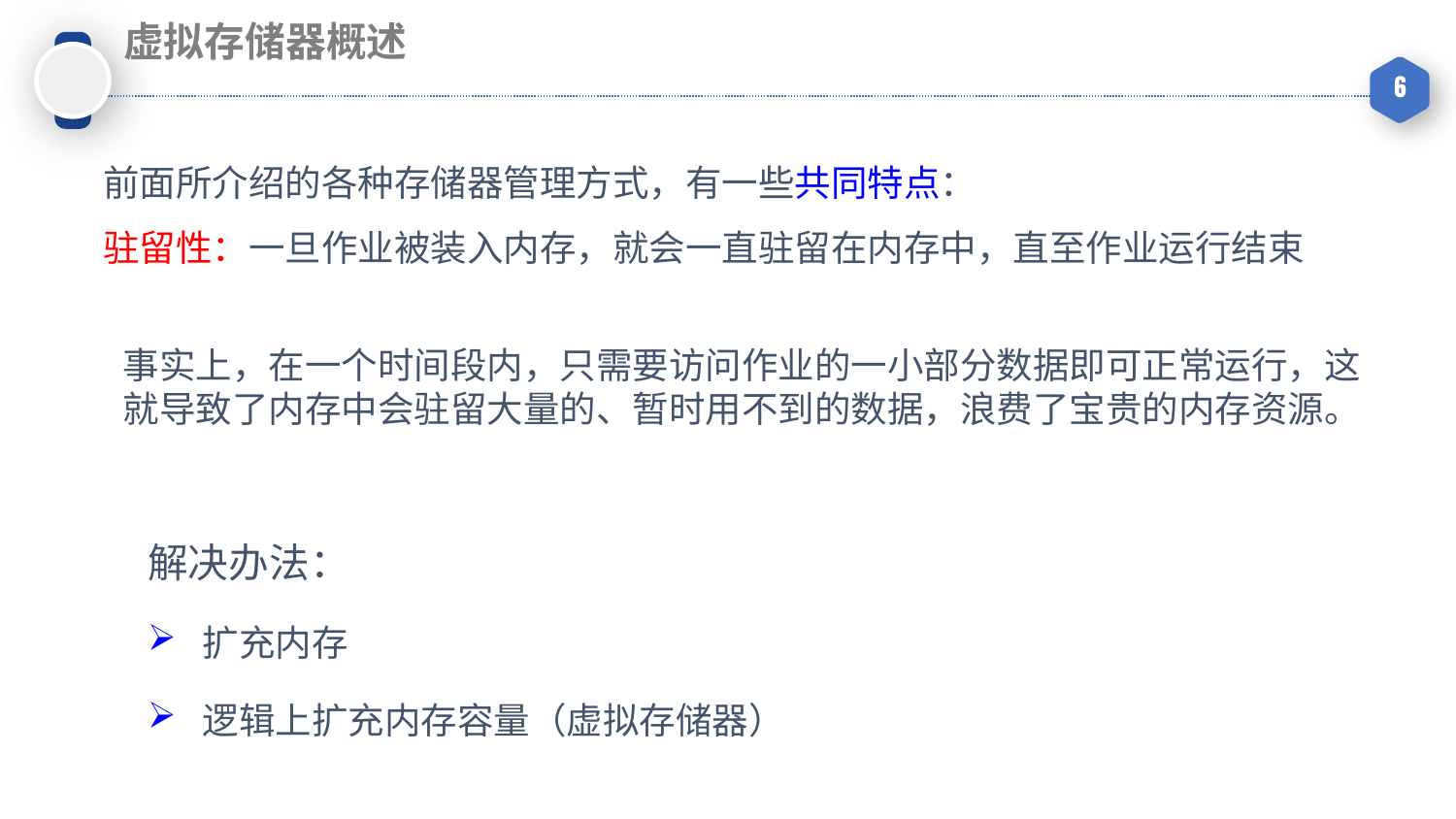

虚拟存储器概述
前面所介绍的各种存储器管理方式，有一些共同特点：
驻留性：一旦作业被装入内存，就会一直驻留在内存中，直至作业运行结束
事实上，在一个时间段内，只需要访问作业的一小部分数据即可正常运行，这就导致了内存中会驻留大量的、暂时用不到的数据，浪费了宝贵的内存资源。
解决办法：
扩充内存
逻辑上扩充内存容量（虚拟存储器）